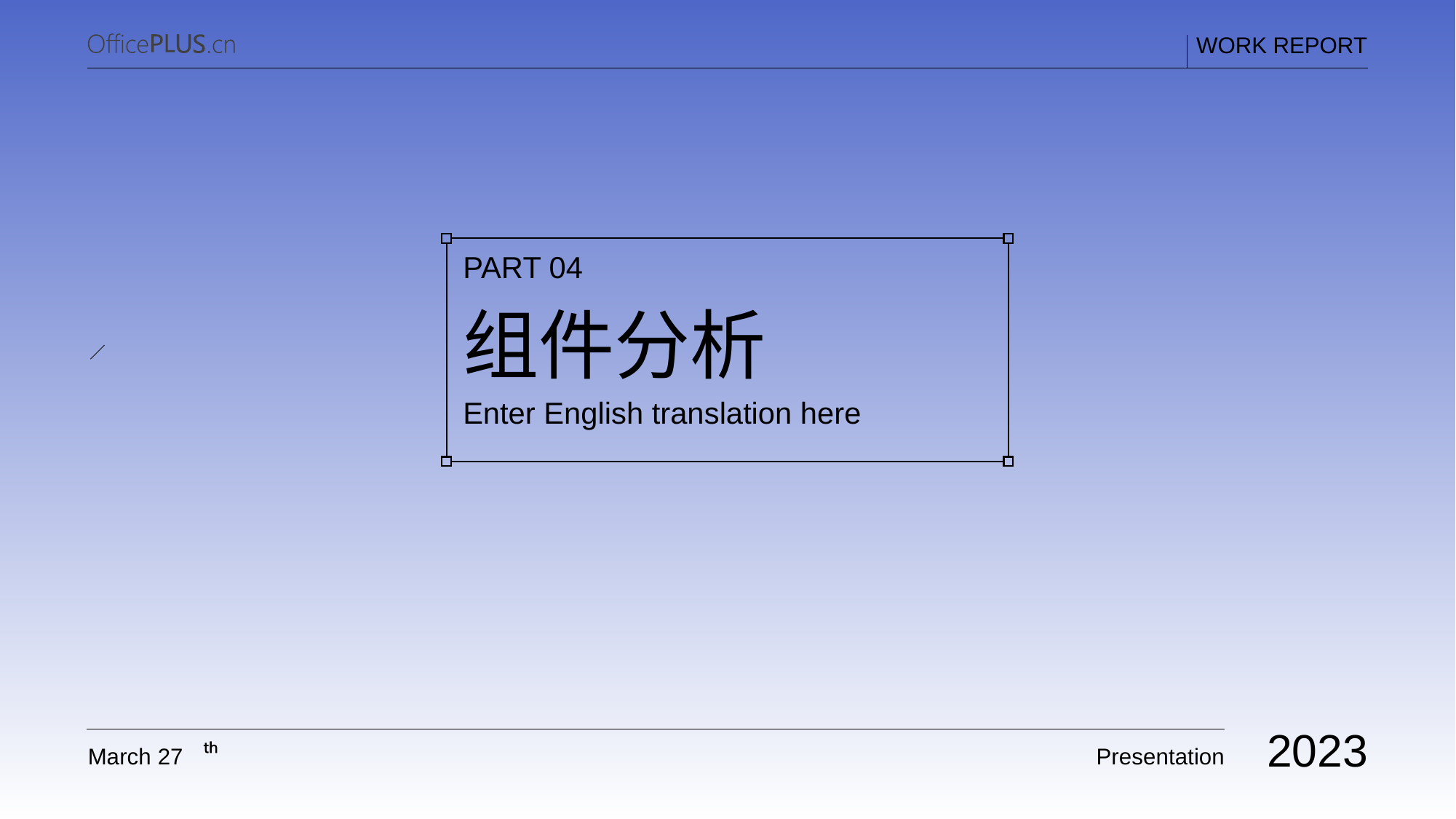

Part 04
组件分析
Enter English translation here

2023

March 27